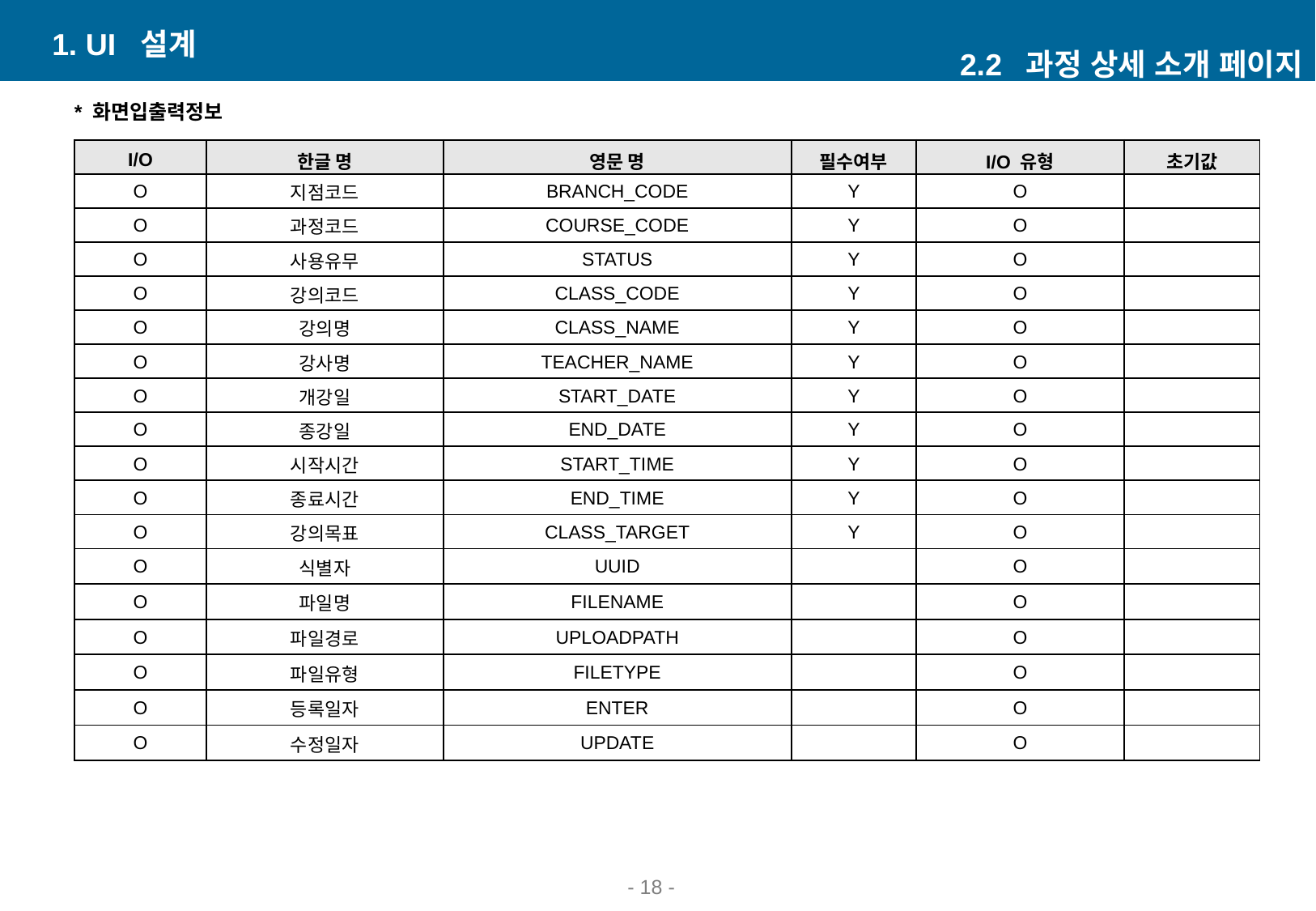

1. UI  설계
2.2  과정 상세 소개 페이지
* 화면입출력정보
| I/O | 한글 명 | 영문 명 | 필수여부 | I/O 유형 | 초기값 |
| --- | --- | --- | --- | --- | --- |
| O | 지점코드 | BRANCH\_CODE | Y | O |  |
| O | 과정코드 | COURSE\_CODE | Y | O |  |
| O | 사용유무 | STATUS | Y | O |  |
| O | 강의코드 | CLASS\_CODE | Y | O |  |
| O | 강의명 | CLASS\_NAME | Y | O |  |
| O | 강사명 | TEACHER\_NAME | Y | O |  |
| O | 개강일 | START\_DATE | Y | O |  |
| O | 종강일 | END\_DATE | Y | O |  |
| O | 시작시간 | START\_TIME | Y | O |  |
| O | 종료시간 | END\_TIME | Y | O |  |
| O | 강의목표 | CLASS\_TARGET | Y | O |  |
| O | 식별자 | UUID |  | O |  |
| O | 파일명 | FILENAME |  | O |  |
| O | 파일경로 | UPLOADPATH |  | O |  |
| O | 파일유형 | FILETYPE |  | O |  |
| O | 등록일자 | ENTER |  | O |  |
| O | 수정일자 | UPDATE |  | O |  |
- 18 -